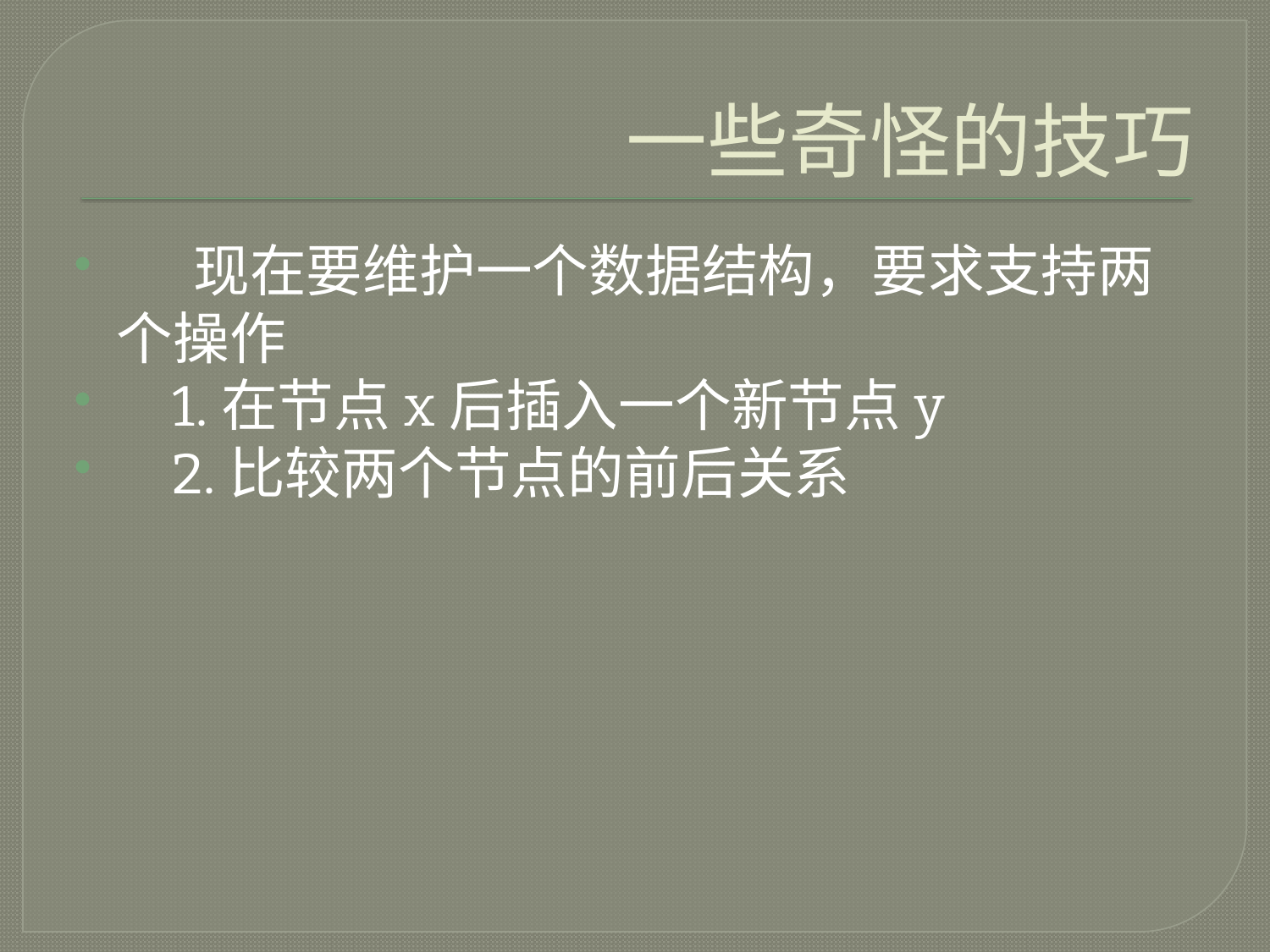

# 一些奇怪的技巧
     现在要维护一个数据结构，要求支持两个操作
     1.在节点x后插入一个新节点y
     2.比较两个节点的前后关系